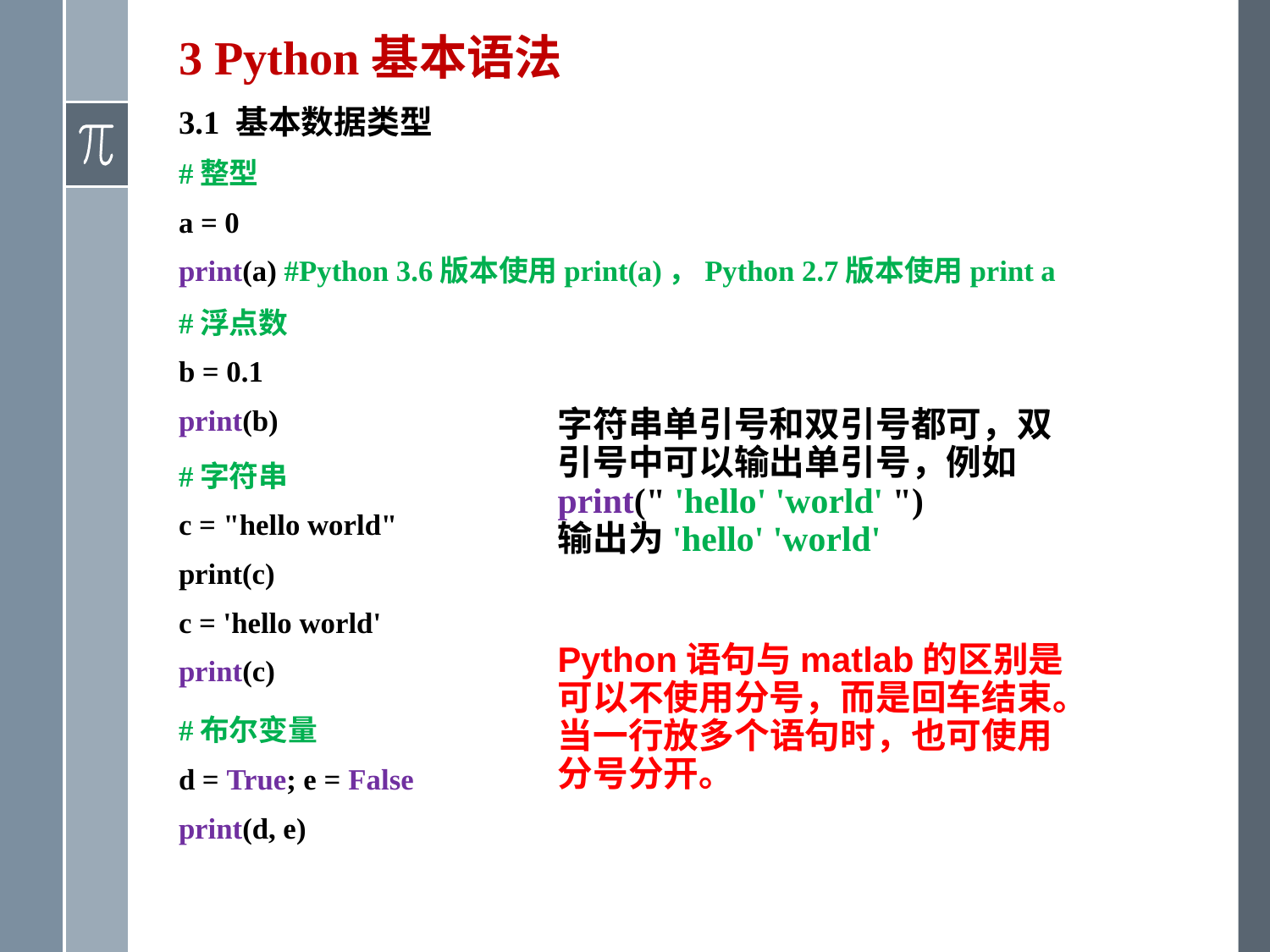

# 3 Python基本语法
3.1 基本数据类型
#整型
a = 0
print(a) #Python 3.6版本使用print(a)，Python 2.7版本使用print a
#浮点数
b = 0.1
print(b)
#字符串
c = "hello world"
print(c)
c = 'hello world'
print(c)
#布尔变量
d = True; e = False
print(d, e)

字符串单引号和双引号都可，双引号中可以输出单引号，例如
print(" 'hello' 'world' ")
输出为'hello' 'world'
Python语句与matlab的区别是可以不使用分号，而是回车结束。
当一行放多个语句时，也可使用分号分开。